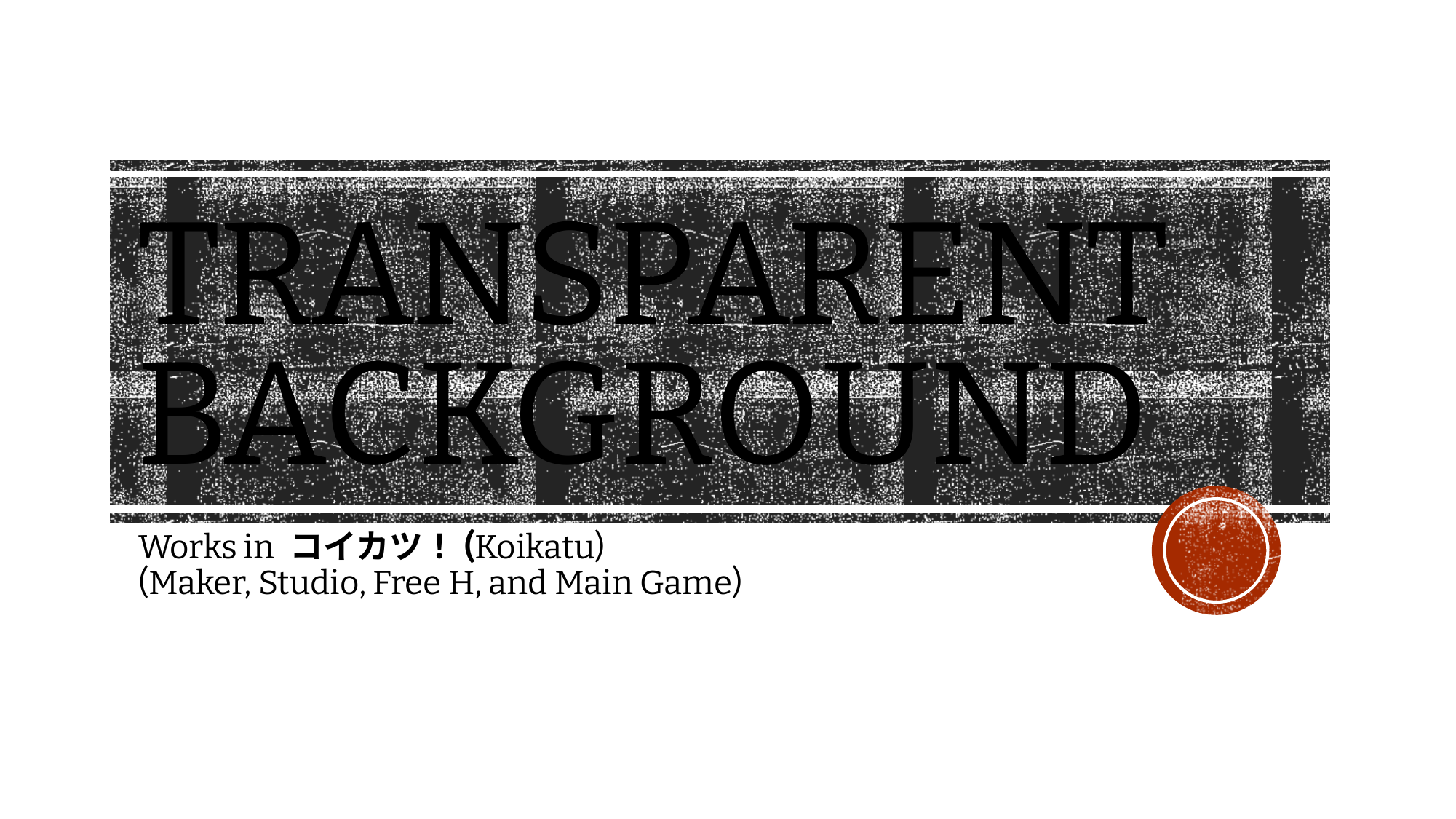

# Transparent Background
Works in コイカツ！(Koikatu)
(Maker, Studio, Free H, and Main Game)